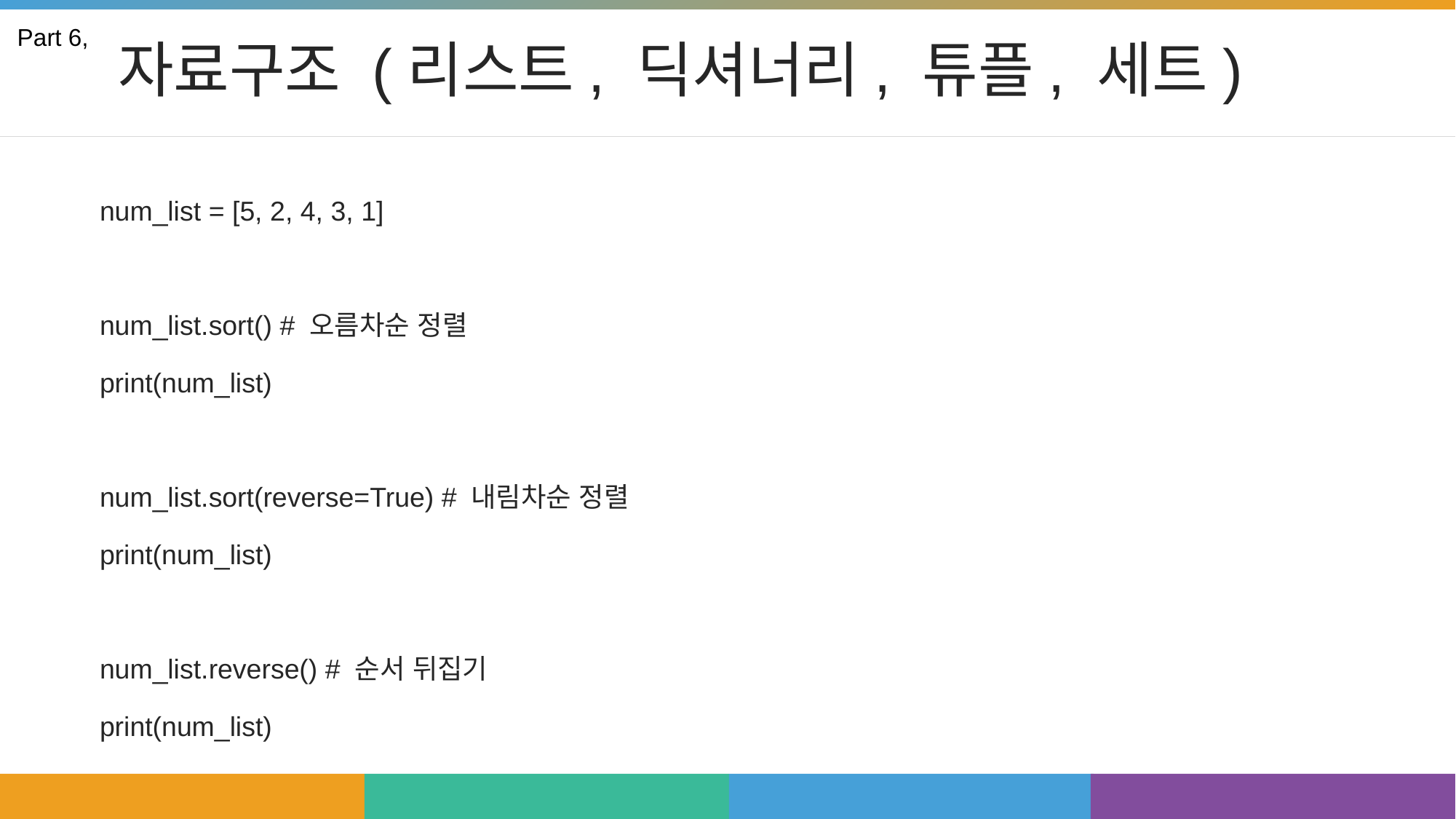

# 자료구조 (리스트, 딕셔너리, 튜플, 세트)
Part 6,
num_list = [5, 2, 4, 3, 1]

num_list.sort() # 오름차순 정렬
print(num_list)

num_list.sort(reverse=True) # 내림차순 정렬
print(num_list)

num_list.reverse() # 순서 뒤집기
print(num_list)